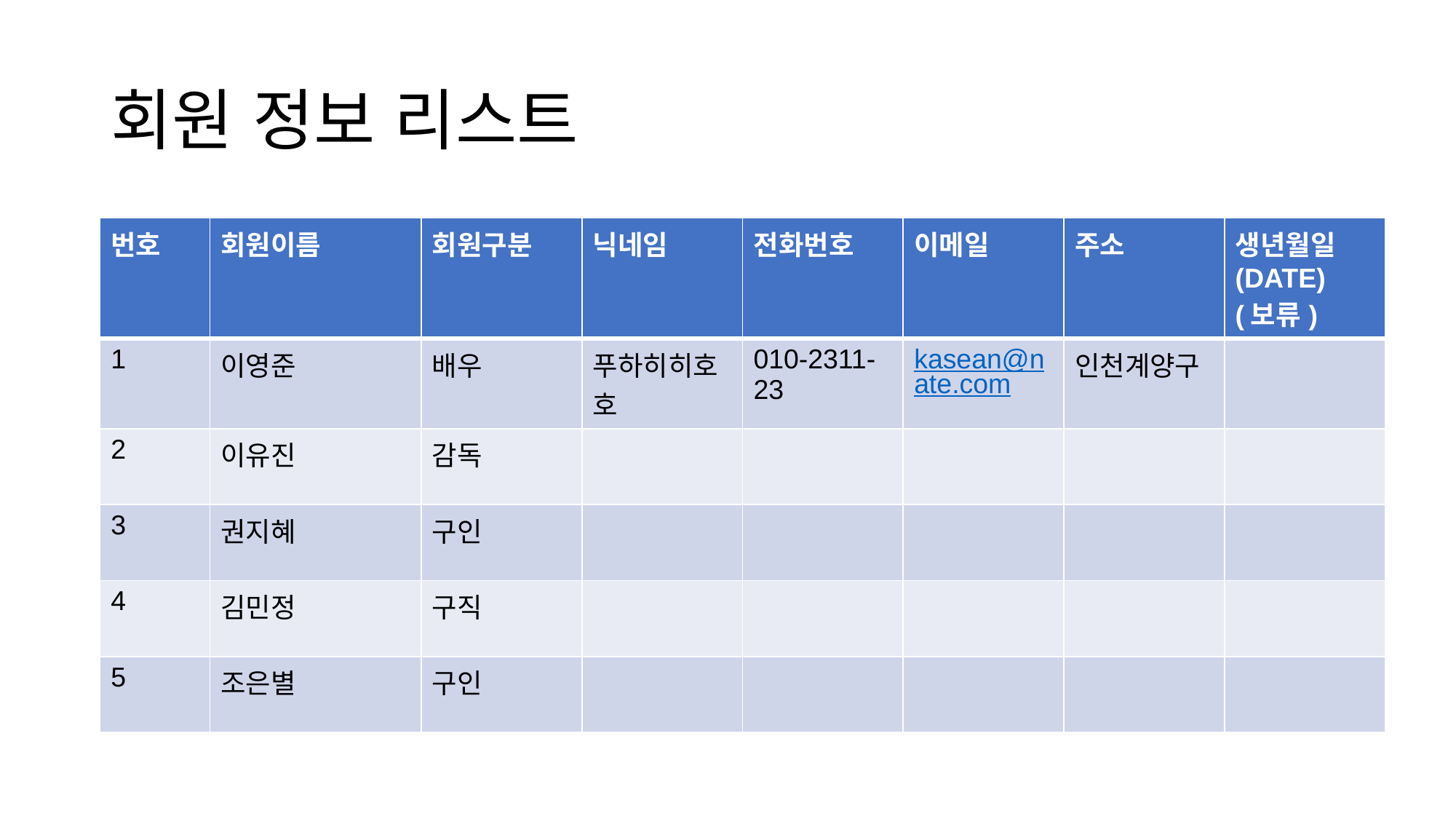

# 회원 정보 리스트
| 번호 | 회원이름 | 회원구분 | 닉네임 | 전화번호 | 이메일 | 주소 | 생년월일 (DATE) (보류) |
| --- | --- | --- | --- | --- | --- | --- | --- |
| 1 | 이영준 | 배우 | 푸하히히호호 | 010-2311-23 | kasean@nate.com | 인천계양구 |  |
| 2 | 이유진 | 감독 |  |  |  |  |  |
| 3 | 권지혜 | 구인 |  |  |  |  |  |
| 4 | 김민정 | 구직 |  |  |  |  |  |
| 5 | 조은별 | 구인 |  |  |  |  |  |